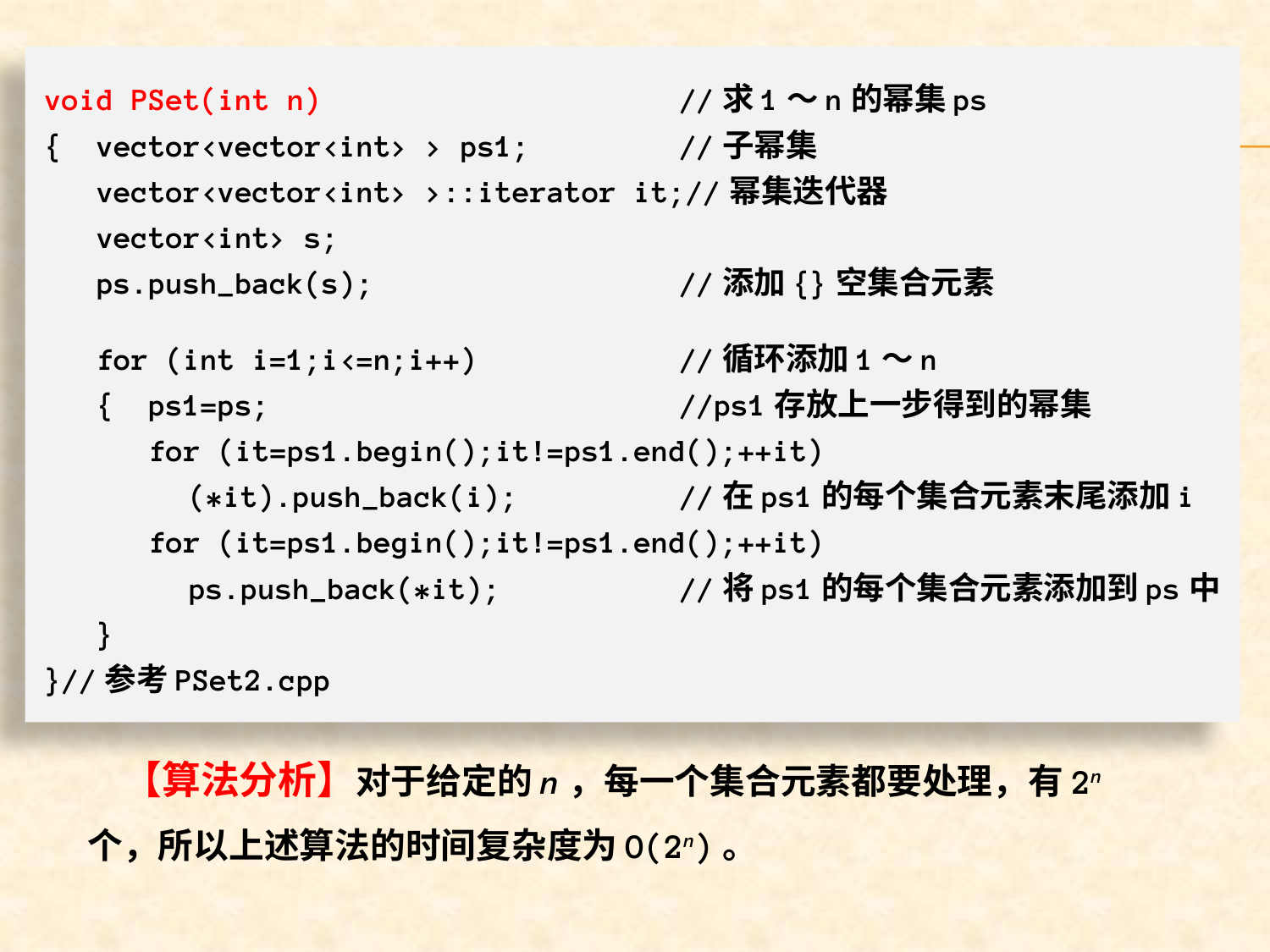

void PSet(int n)			//求1～n的幂集ps
{  vector<vector<int> > ps1;		//子幂集
   vector<vector<int> >::iterator it;//幂集迭代器
   vector<int> s;
   ps.push_back(s);			//添加{}空集合元素
   for (int i=1;i<=n;i++)		//循环添加1～n
   {  ps1=ps;				//ps1存放上一步得到的幂集
      for (it=ps1.begin();it!=ps1.end();++it)
	 (*it).push_back(i);		//在ps1的每个集合元素末尾添加i
      for (it=ps1.begin();it!=ps1.end();++it)
	 ps.push_back(*it);		//将ps1的每个集合元素添加到ps中
   }
}//参考PSet2.cpp
   【算法分析】对于给定的n，每一个集合元素都要处理，有2n个，所以上述算法的时间复杂度为O(2n)。